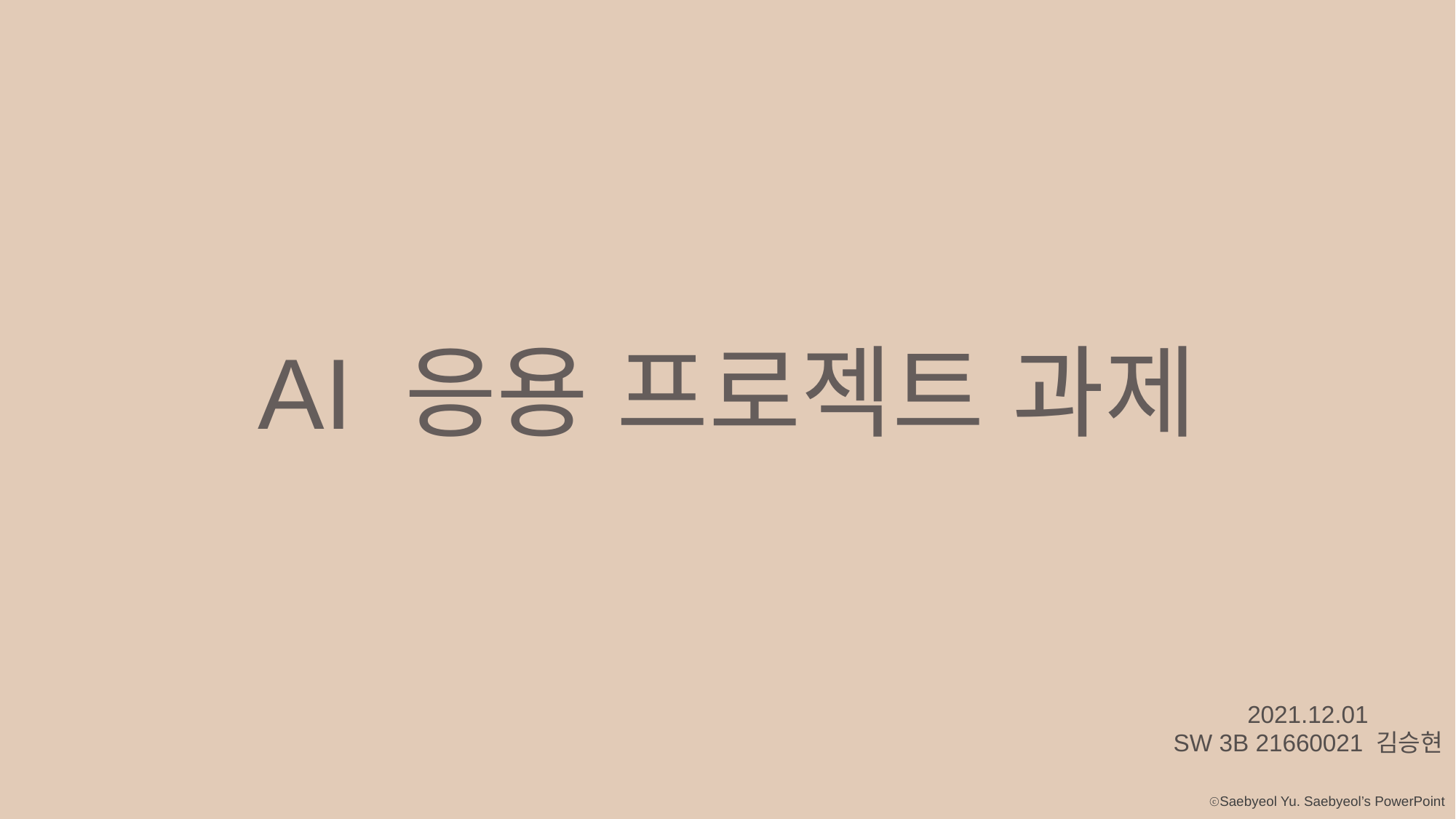

AI 응용 프로젝트 과제
2021.12.01
SW 3B 21660021 김승현